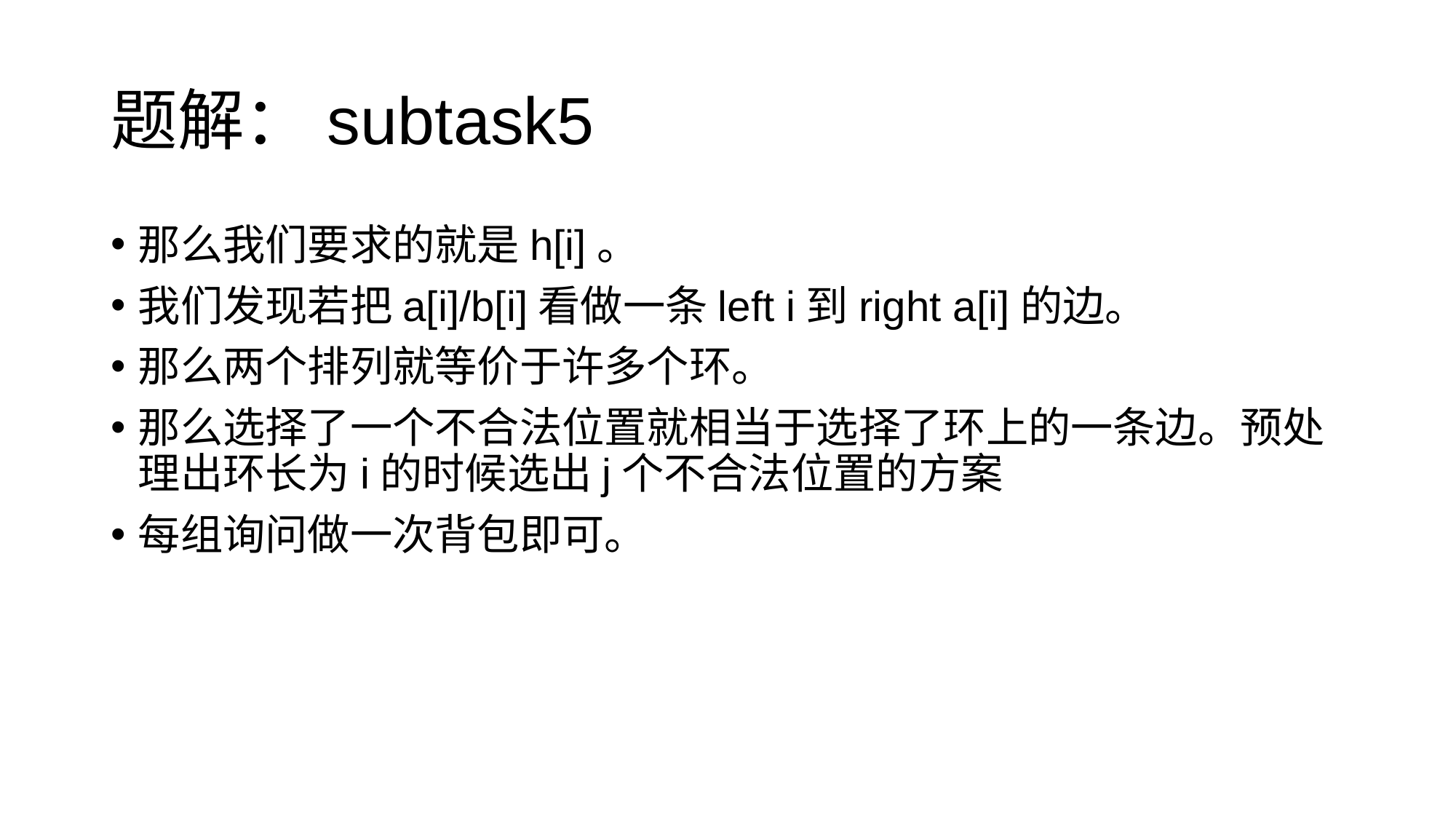

# 题解：subtask5
那么我们要求的就是h[i]。
我们发现若把a[i]/b[i]看做一条left i到right a[i]的边。
那么两个排列就等价于许多个环。
那么选择了一个不合法位置就相当于选择了环上的一条边。预处理出环长为i的时候选出j个不合法位置的方案
每组询问做一次背包即可。